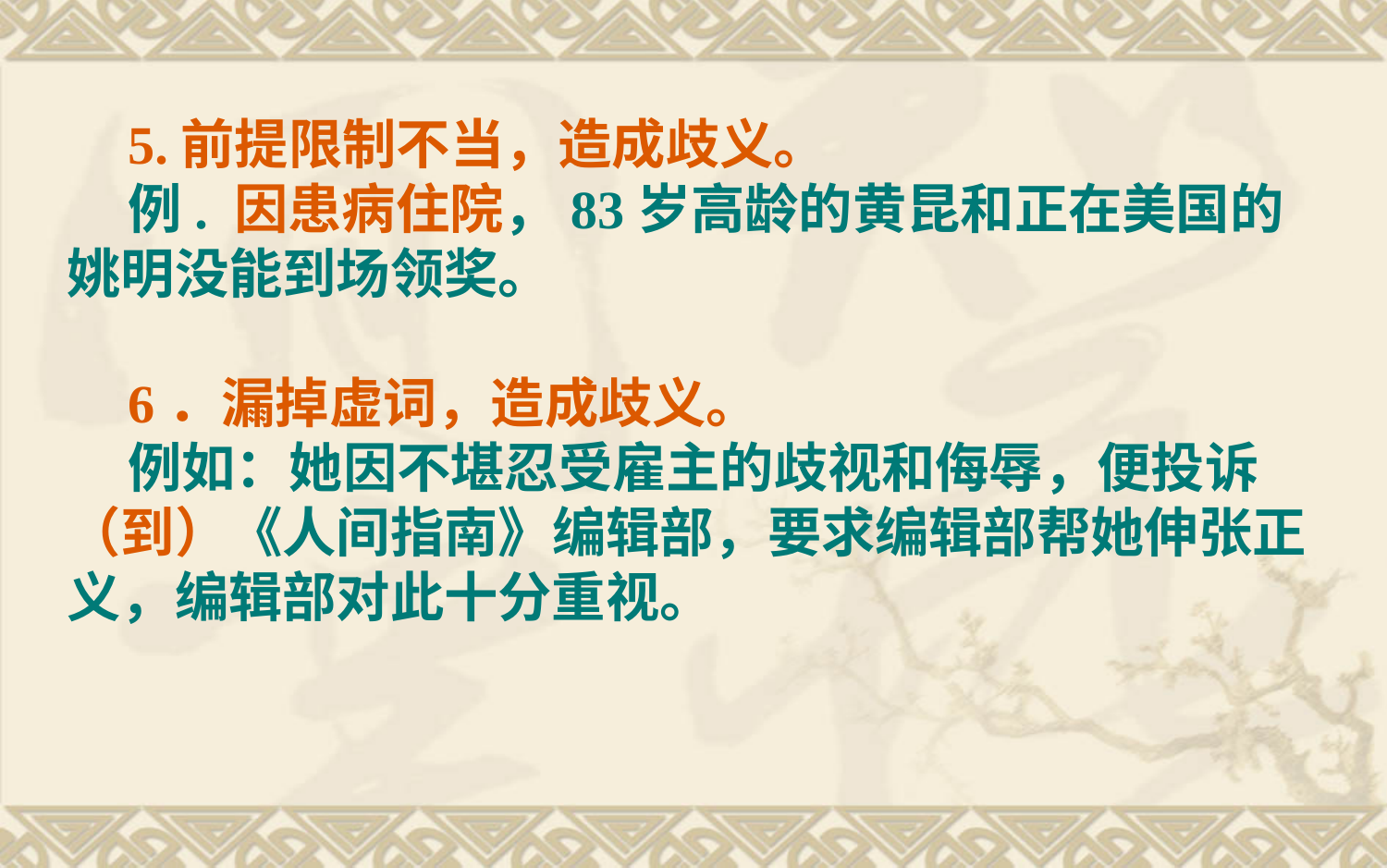

5.前提限制不当，造成歧义。
例. 因患病住院，83岁高龄的黄昆和正在美国的姚明没能到场领奖。

6．漏掉虚词，造成歧义。
例如：她因不堪忍受雇主的歧视和侮辱，便投诉（到）《人间指南》编辑部，要求编辑部帮她伸张正义，编辑部对此十分重视。